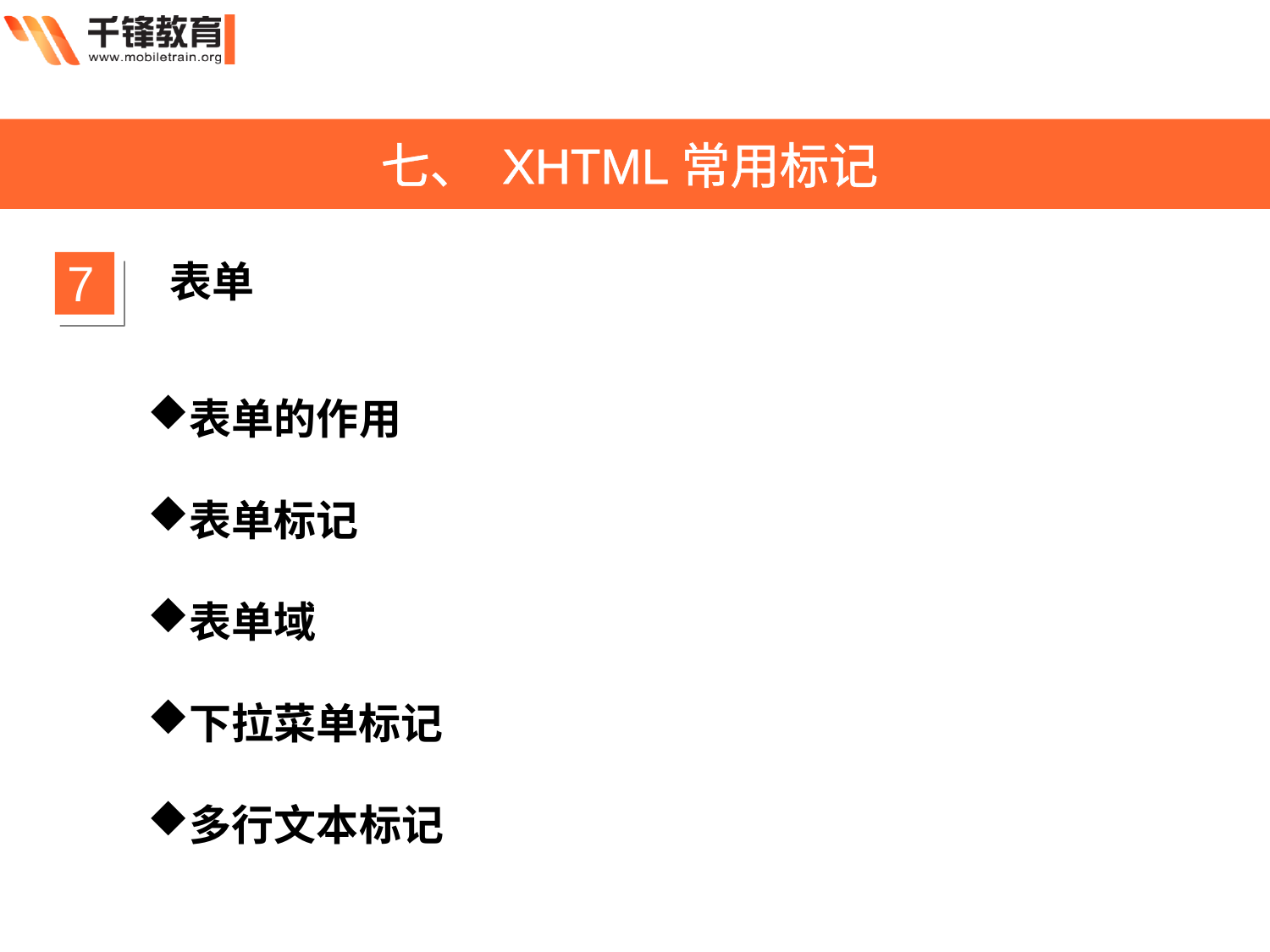

七、 XHTML常用标记
7
表单

表单的作用

表单标记

表单域

下拉菜单标记

多行文本标记